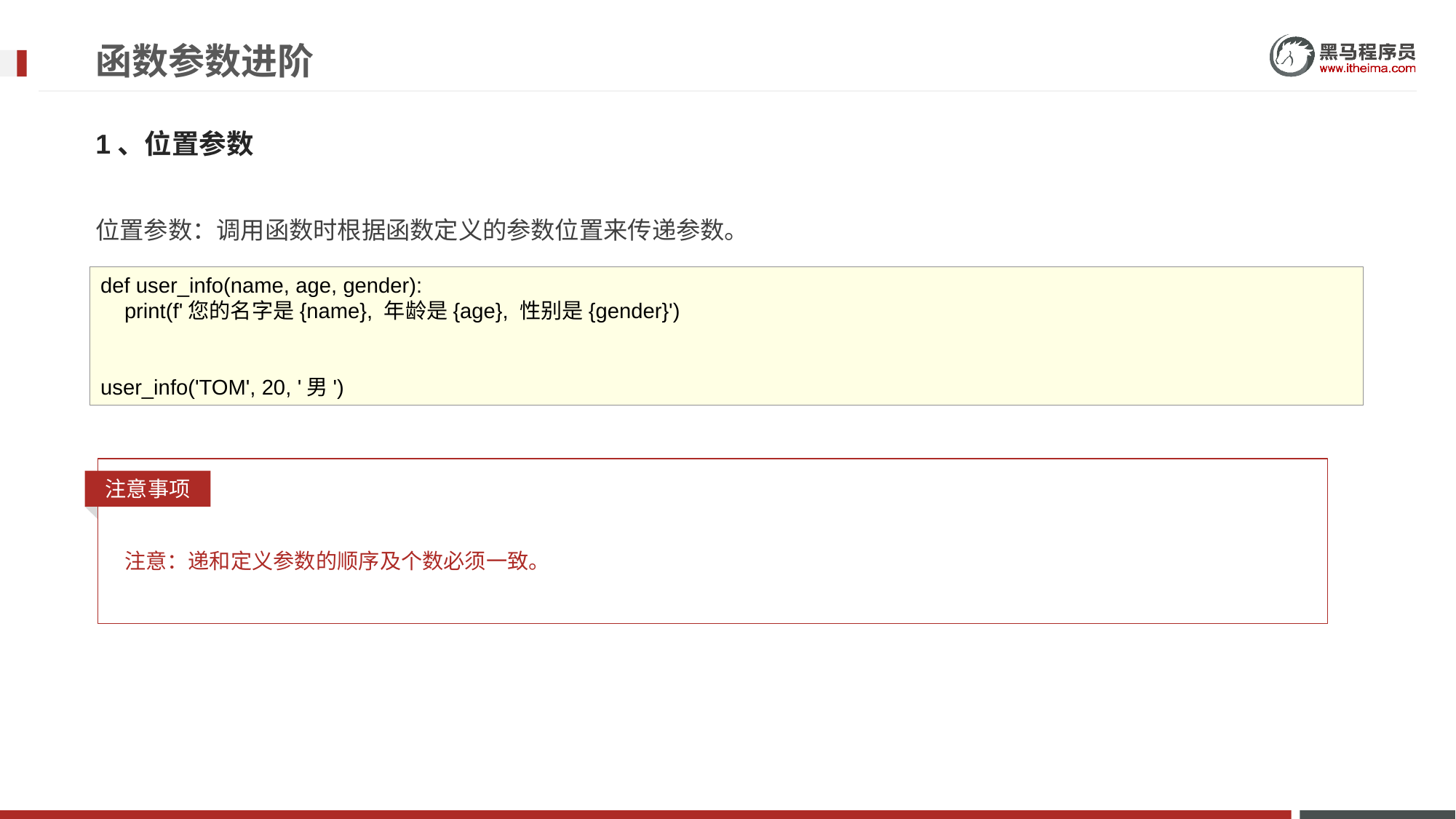

# 函数参数进阶
1、位置参数
位置参数：调用函数时根据函数定义的参数位置来传递参数。
def user_info(name, age, gender):
    print(f'您的名字是{name}, 年龄是{age}, 性别是{gender}')

user_info('TOM', 20, '男')

注意事项

注意：递和定义参数的顺序及个数必须一致。